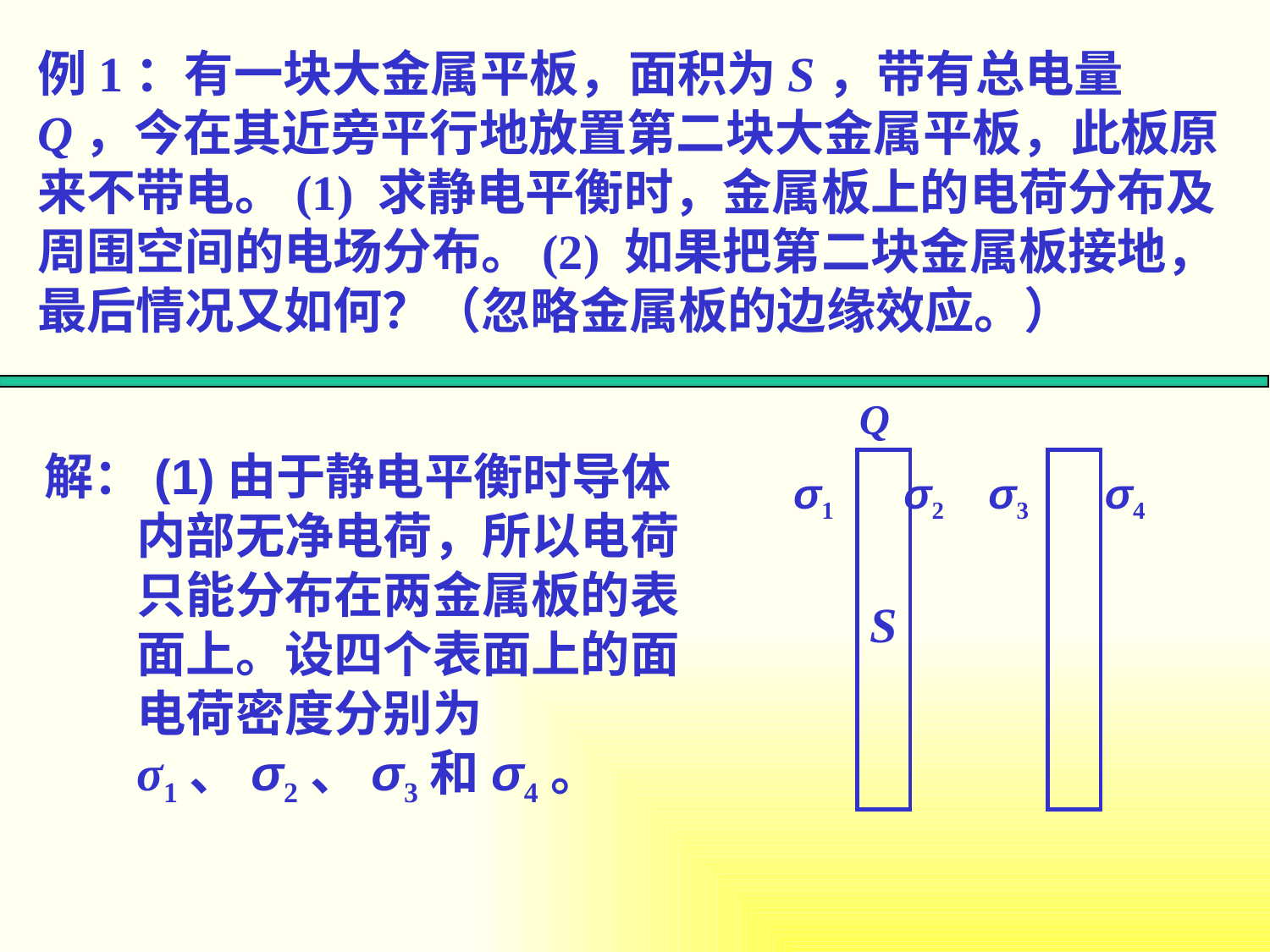

例1：有一块大金属平板，面积为S，带有总电量Q，今在其近旁平行地放置第二块大金属平板，此板原来不带电。(1) 求静电平衡时，金属板上的电荷分布及周围空间的电场分布。(2) 如果把第二块金属板接地，最后情况又如何？（忽略金属板的边缘效应。）

Q

S
解：(1)由于静电平衡时导体内部无净电荷，所以电荷只能分布在两金属板的表面上。设四个表面上的面电荷密度分别为σ1、σ2、σ3和σ4。

σ1
σ2
σ3
σ4